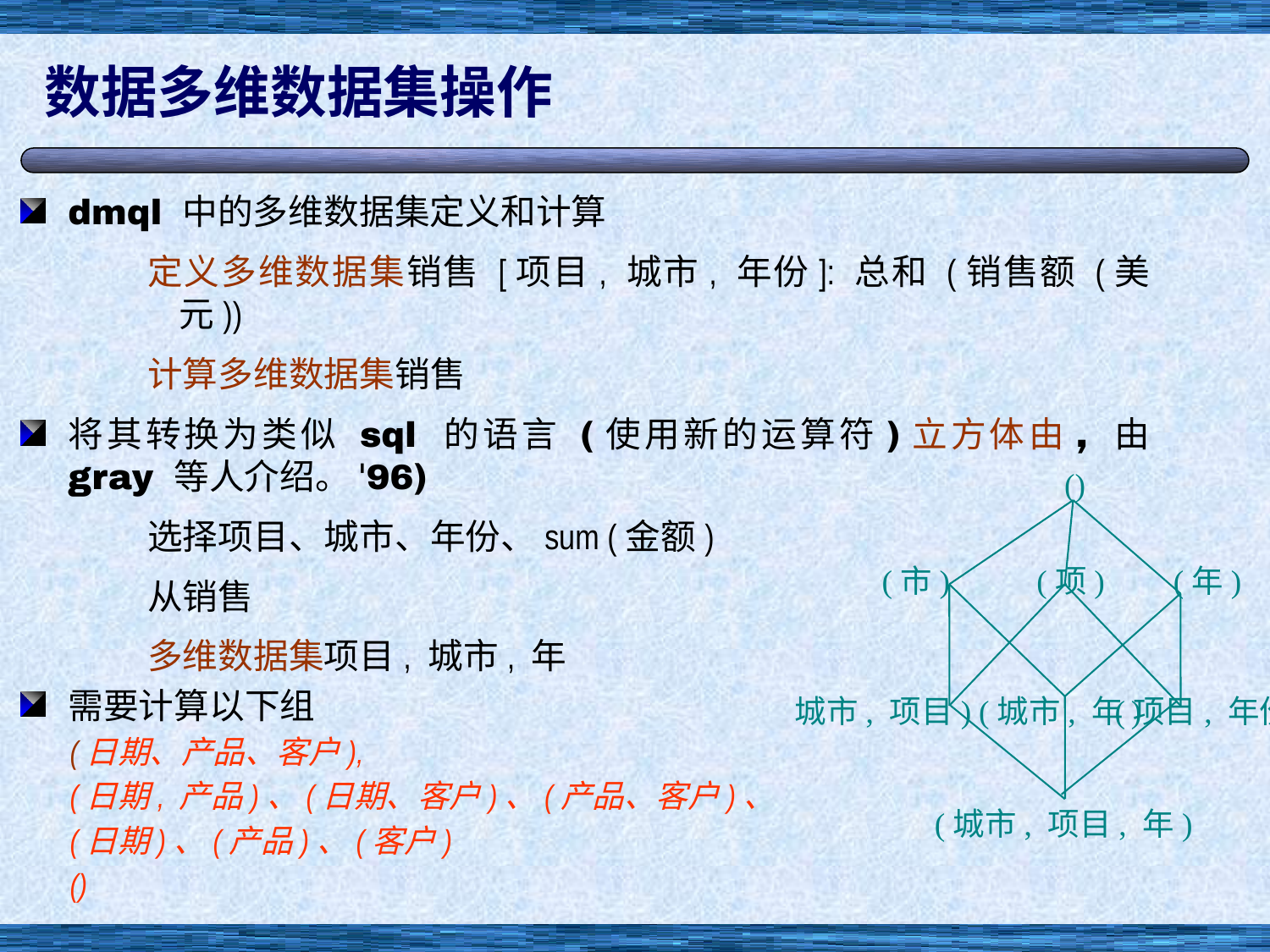

# 数据多维数据集操作
dmql 中的多维数据集定义和计算
定义多维数据集销售 [项目, 城市, 年份]: 总和 (销售额 (美元))
计算多维数据集销售
将其转换为类似 sql 的语言 (使用新的运算符)立方体由, 由 gray 等人介绍。'96)
选择项目、城市、年份、sum (金额)
从销售
多维数据集项目, 城市, 年
需要计算以下组
(日期、产品、客户),
(日期, 产品)、(日期、客户)、(产品、客户)、
(日期)、(产品)、(客户)
()
()

(市)
(项)
(年)

城市, 项目)
(城市, 年)
(项目, 年份)

(城市, 项目, 年)